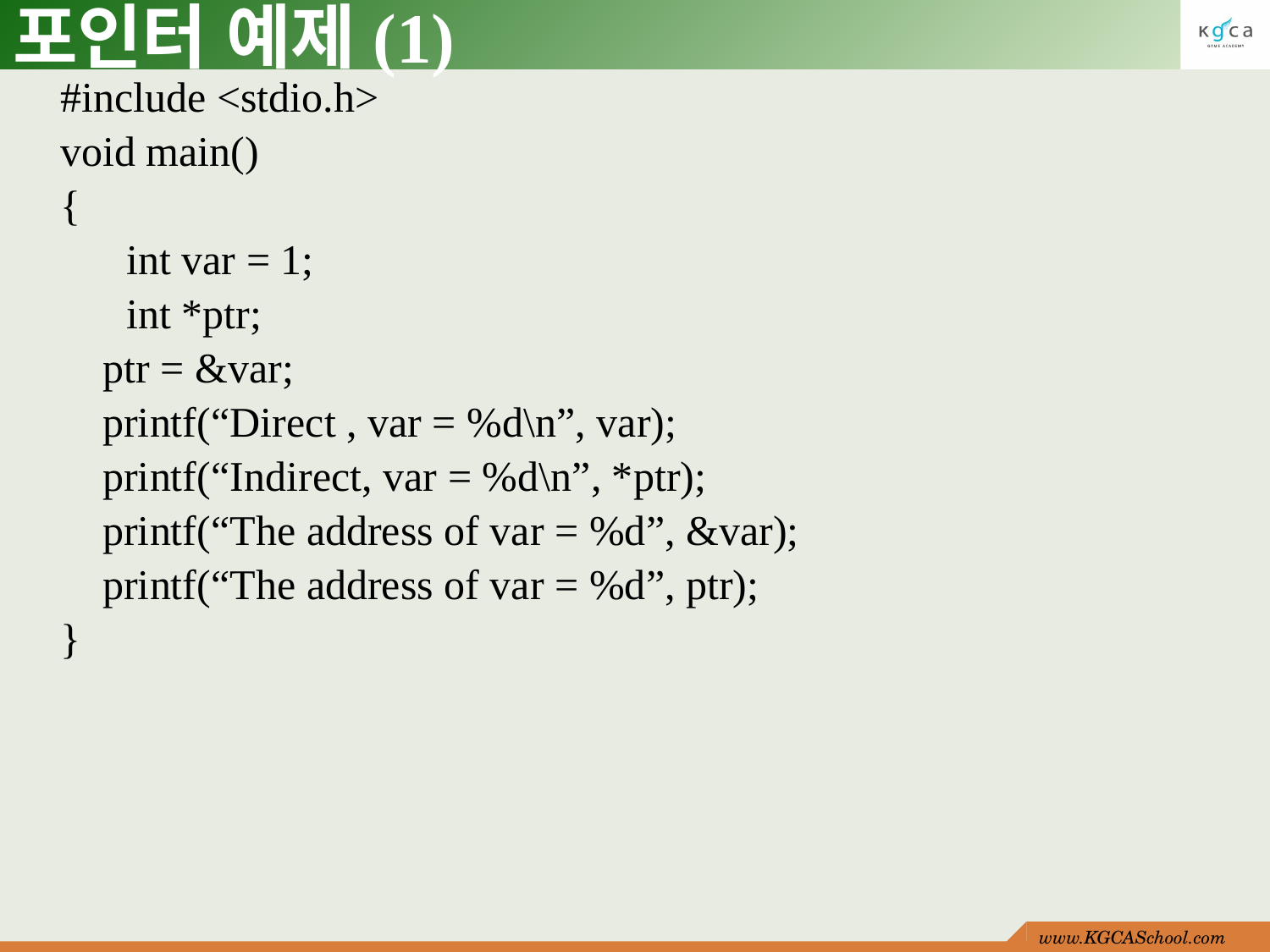

# 포인터 예제(1)
#include <stdio.h>
void main()
{
 int var = 1;
 int *ptr;
    ptr = &var;
    printf(“Direct , var = %d\n”, var);
    printf(“Indirect, var = %d\n”, *ptr);
    printf(“The address of var = %d”, &var);
    printf(“The address of var = %d”, ptr);
}